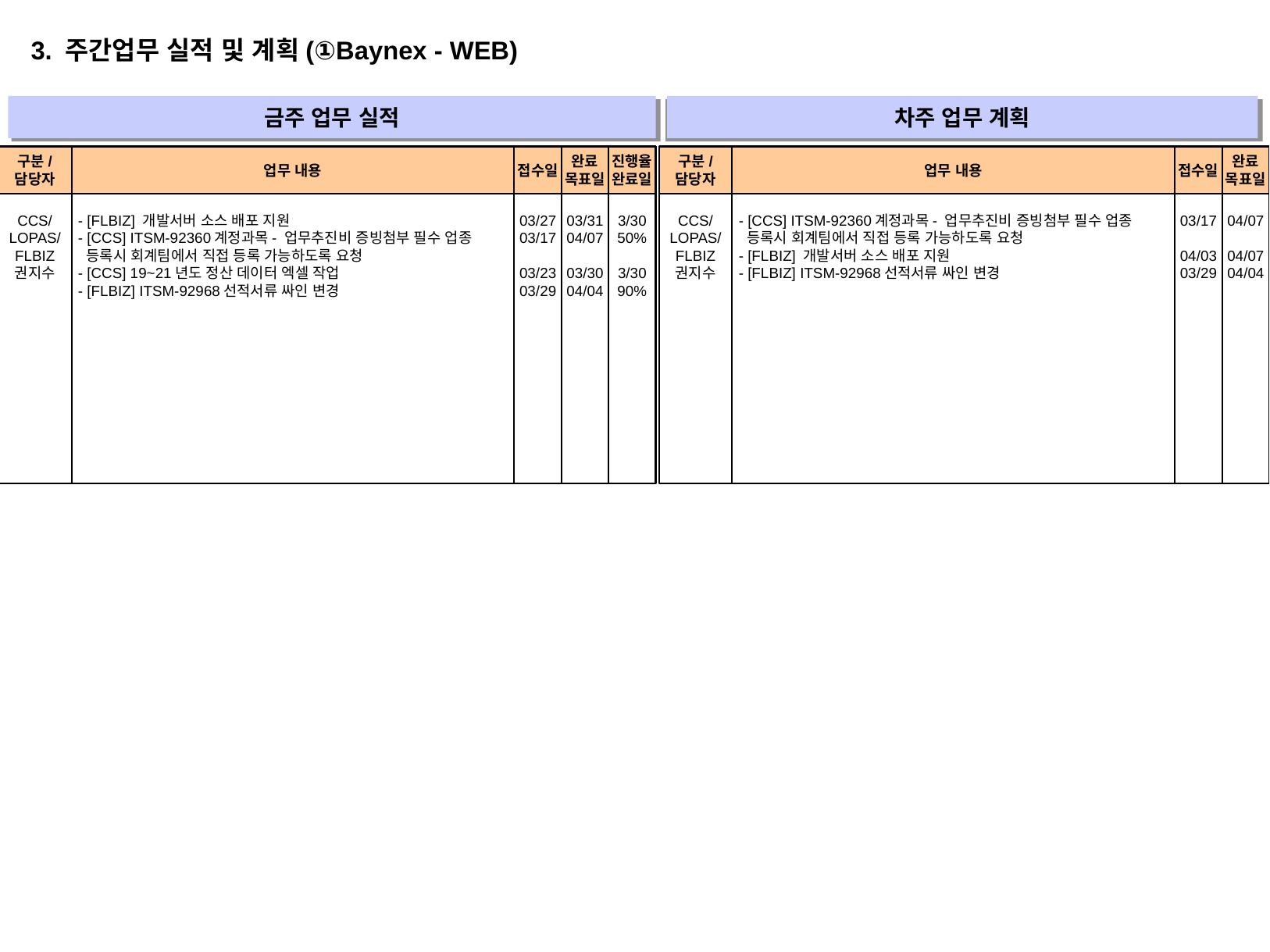

3. 주간업무 실적 및 계획(①Baynex - WEB)
금주 업무 실적
차주 업무 계획
" "
" "
구분/
담당자
업무 내용
접수일
완료
목표일
진행율
완료일
구분/
담당자
업무 내용
접수일
완료
목표일
CCS/
LOPAS/
FLBIZ
권지수

- [FLBIZ] 개발서버 소스 배포 지원
- [CCS] ITSM-92360계정과목- 업무추진비 증빙첨부 필수 업종
  등록시 회계팀에서 직접 등록 가능하도록 요청
- [CCS] 19~21년도 정산 데이터 엑셀 작업
- [FLBIZ] ITSM-92968선적서류 싸인 변경
03/27
03/17
03/23
03/29
03/31
04/07
03/30
04/04
3/30
50%
3/30
90%
CCS/
LOPAS/
FLBIZ
권지수

- [CCS] ITSM-92360계정과목- 업무추진비 증빙첨부 필수 업종
  등록시 회계팀에서 직접 등록 가능하도록 요청
- [FLBIZ] 개발서버 소스 배포 지원
- [FLBIZ] ITSM-92968선적서류 싸인 변경
03/17
04/03
03/29
04/07
04/07
04/04